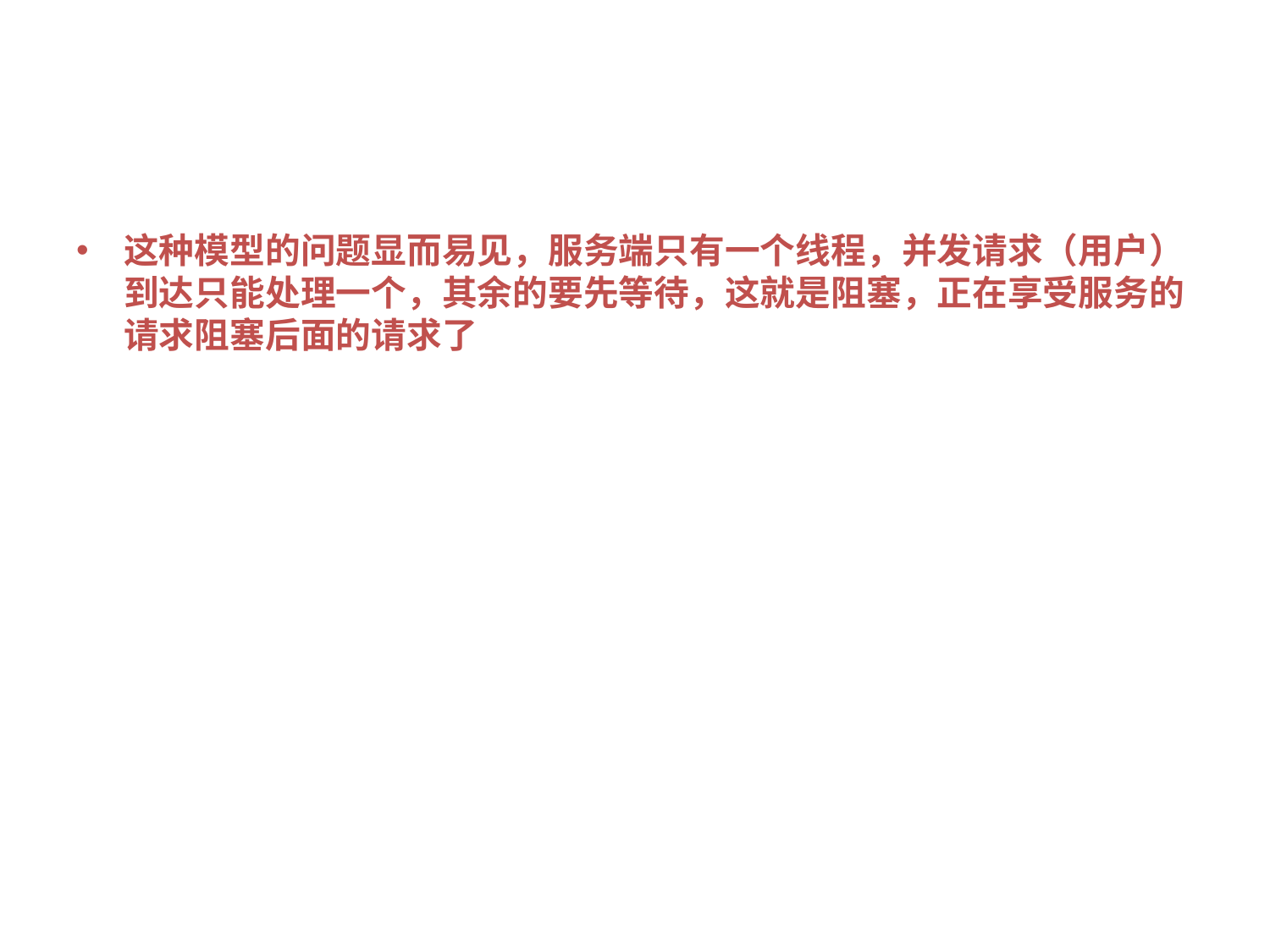

#
这种模型的问题显而易见，服务端只有一个线程，并发请求（用户）到达只能处理一个，其余的要先等待，这就是阻塞，正在享受服务的请求阻塞后面的请求了